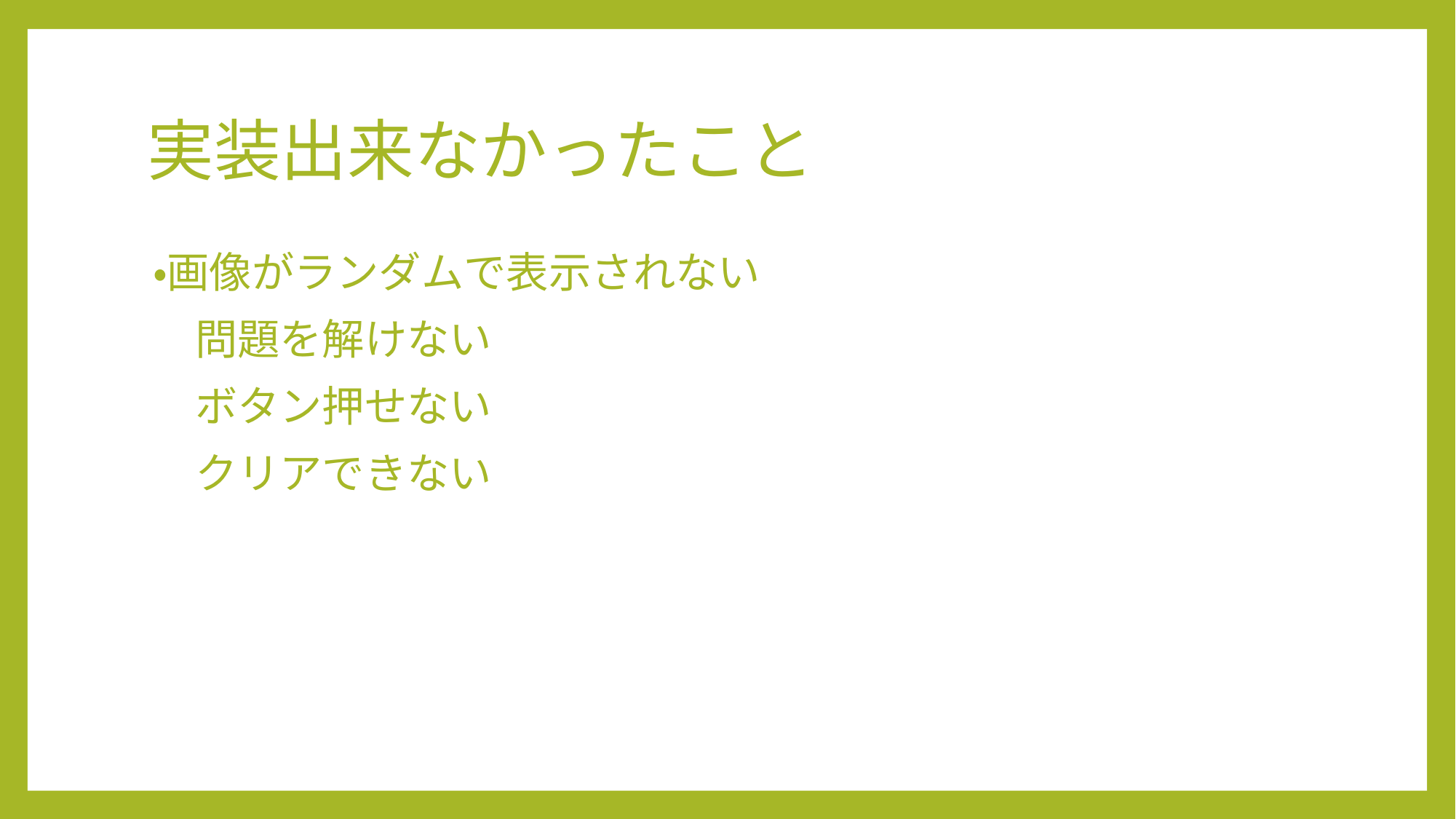

# 実装出来なかったこと
・画像がランダムで表示されない
　問題を解けない
　ボタン押せない
　クリアできない